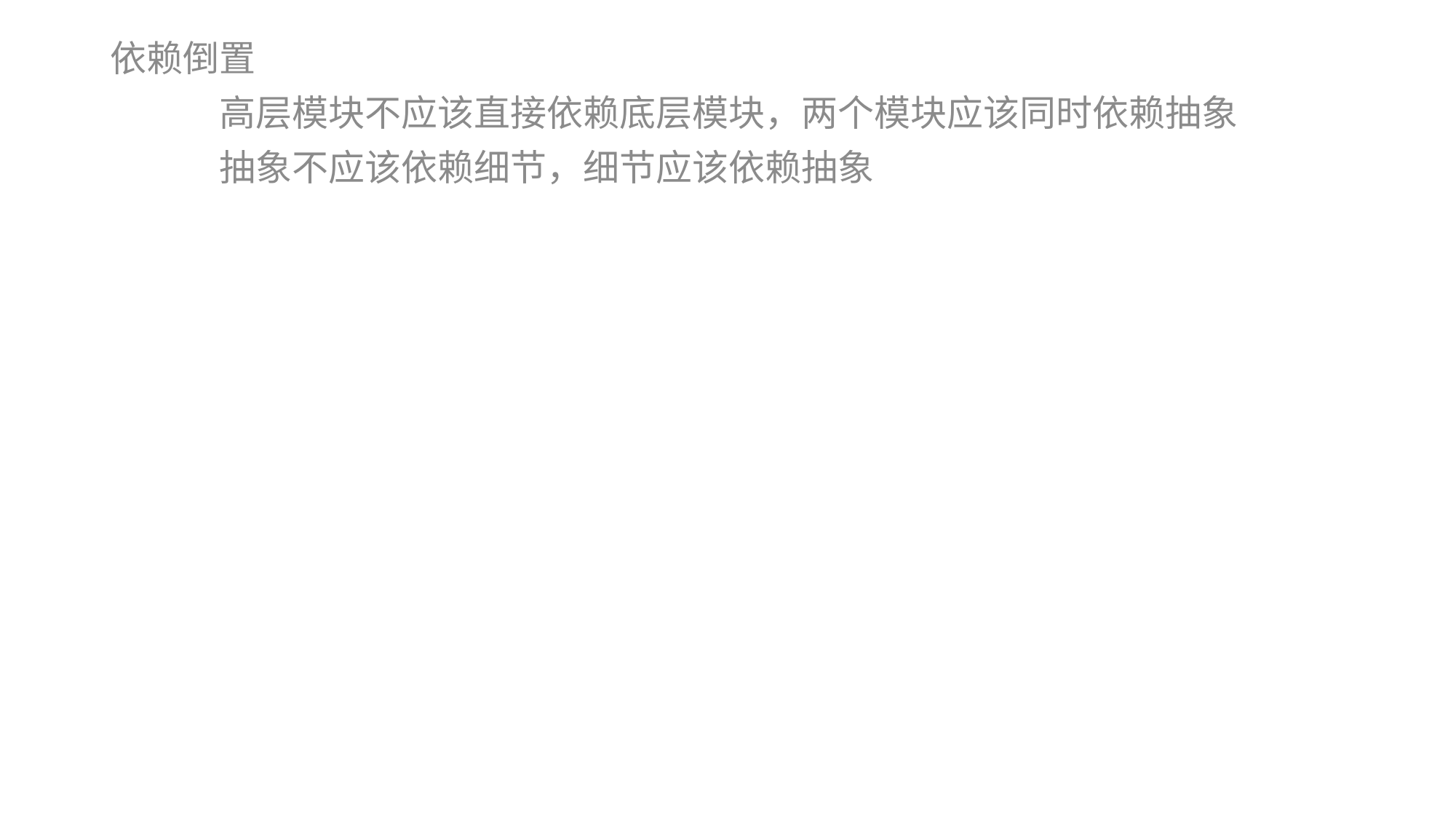

依赖倒置
	高层模块不应该直接依赖底层模块，两个模块应该同时依赖抽象
	抽象不应该依赖细节，细节应该依赖抽象